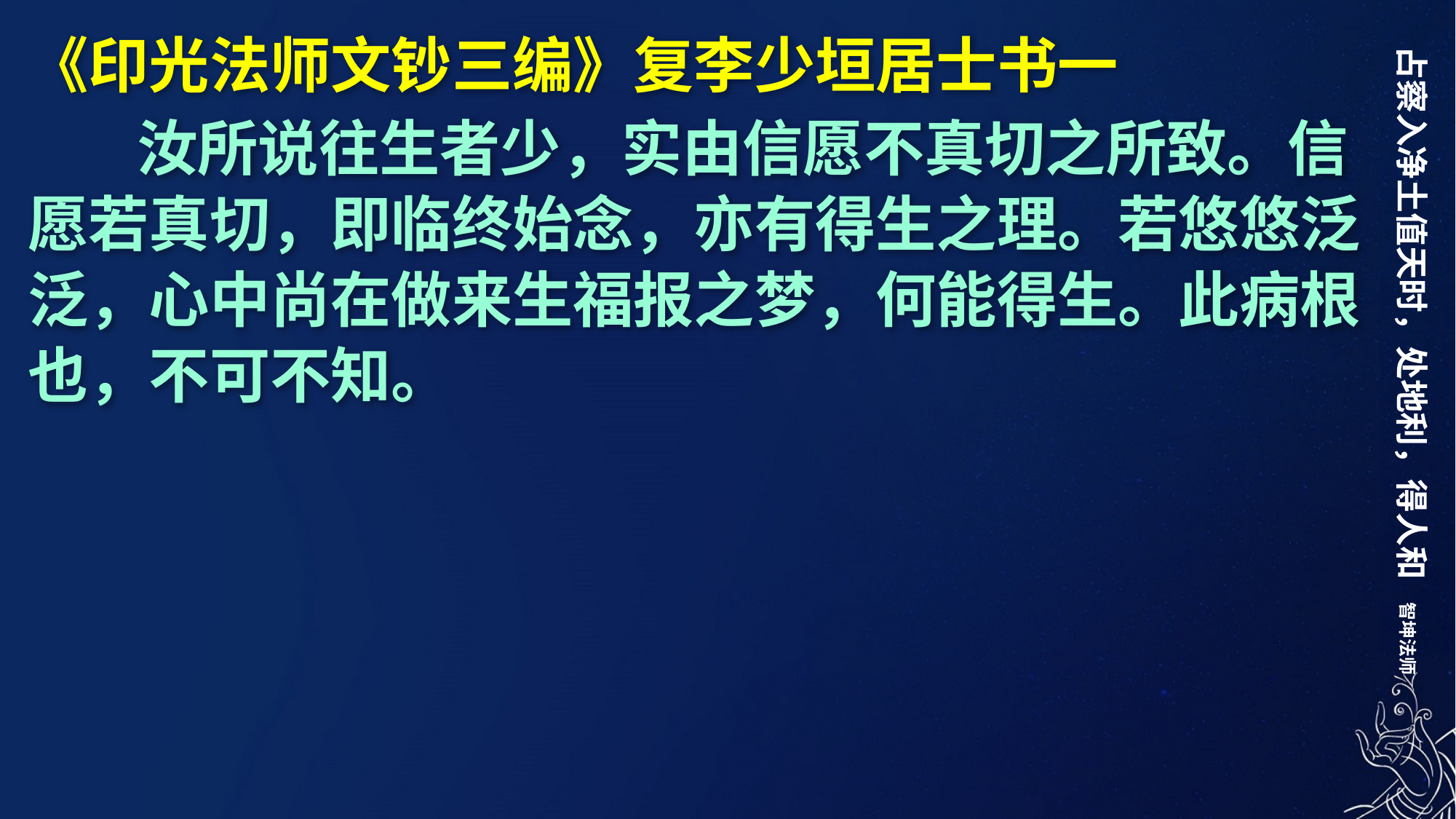

《印光法师文钞三编》复李少垣居士书一
	汝所说往生者少，实由信愿不真切之所致。信愿若真切，即临终始念，亦有得生之理。若悠悠泛泛，心中尚在做来生福报之梦，何能得生。此病根也，不可不知。